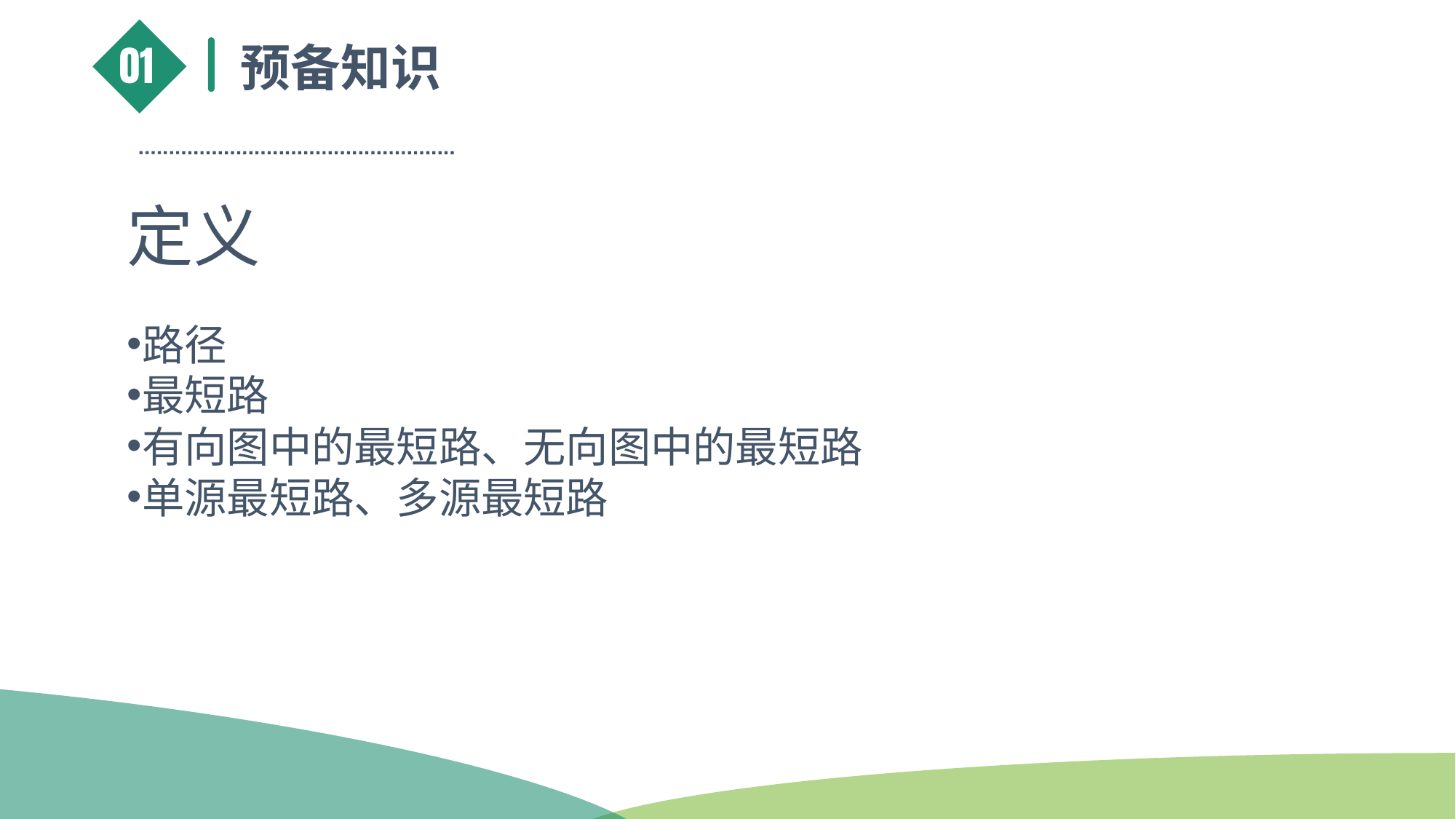

预备知识

01

定义

路径
最短路
有向图中的最短路、无向图中的最短路
单源最短路、多源最短路